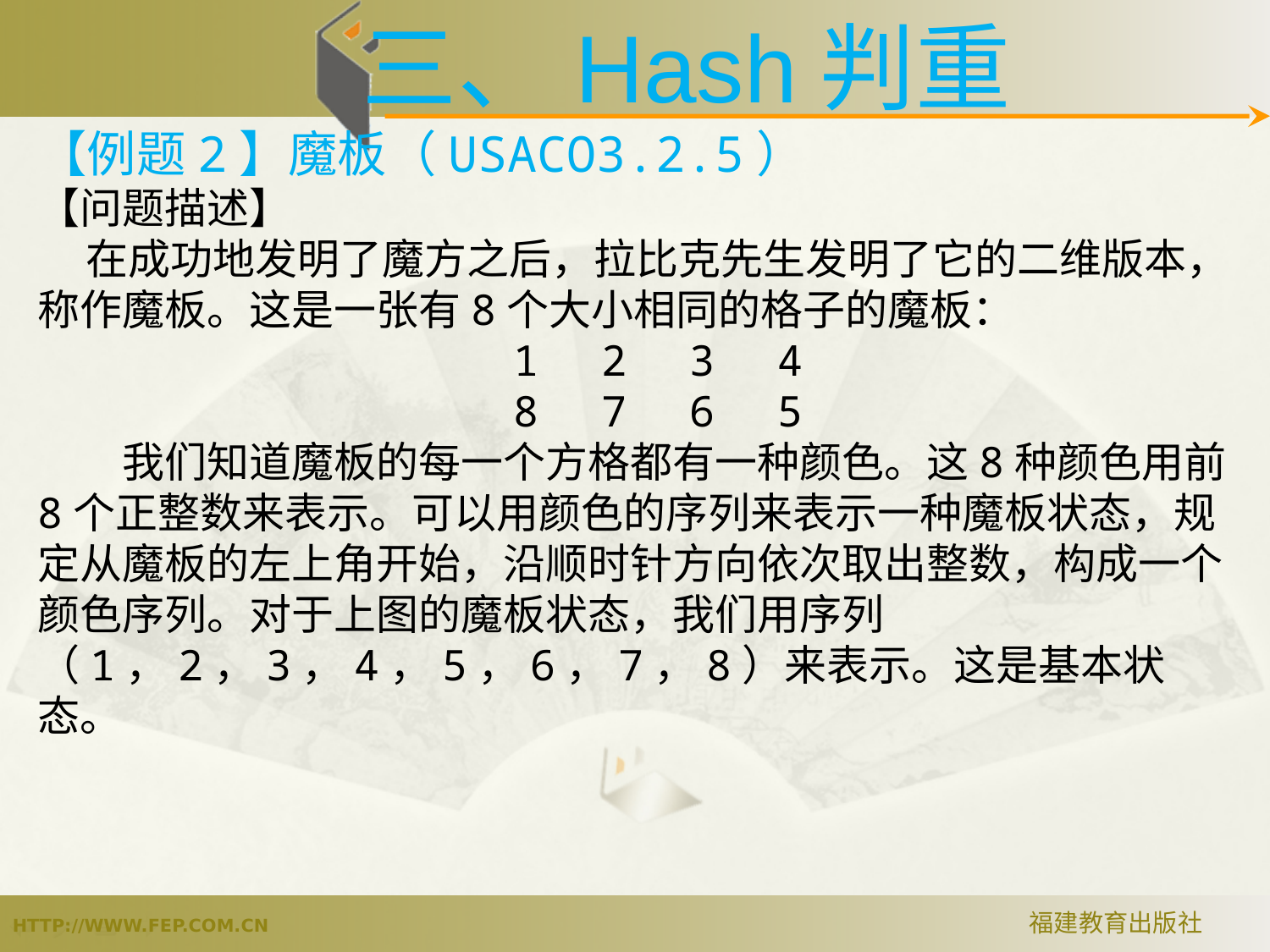

三、Hash判重
【例题2】魔板（USACO3.2.5）
【问题描述】
    在成功地发明了魔方之后，拉比克先生发明了它的二维版本，称作魔板。这是一张有8个大小相同的格子的魔板：
　　　　　　　　　　　1　2　3　4
　　　　　　　　　　　8　7　6　5
　　我们知道魔板的每一个方格都有一种颜色。这8种颜色用前8个正整数来表示。可以用颜色的序列来表示一种魔板状态，规定从魔板的左上角开始，沿顺时针方向依次取出整数，构成一个颜色序列。对于上图的魔板状态，我们用序列（1，2，3，4，5，6，7，8）来表示。这是基本状态。